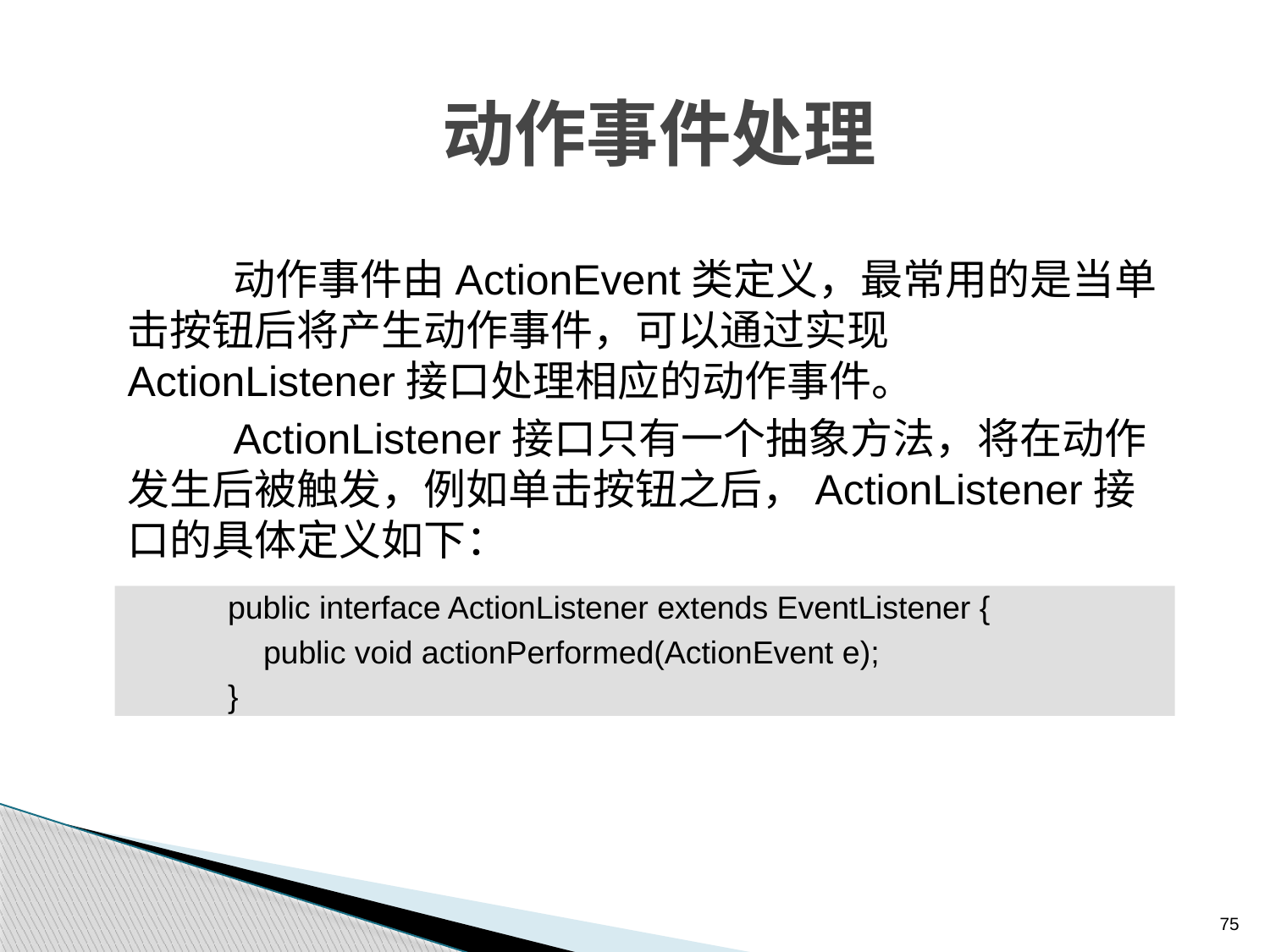

# 动作事件处理
动作事件由ActionEvent类定义，最常用的是当单击按钮后将产生动作事件，可以通过实现ActionListener接口处理相应的动作事件。
ActionListener接口只有一个抽象方法，将在动作发生后被触发，例如单击按钮之后，ActionListener接口的具体定义如下：
public interface ActionListener extends EventListener {
    public void actionPerformed(ActionEvent e);
}
75